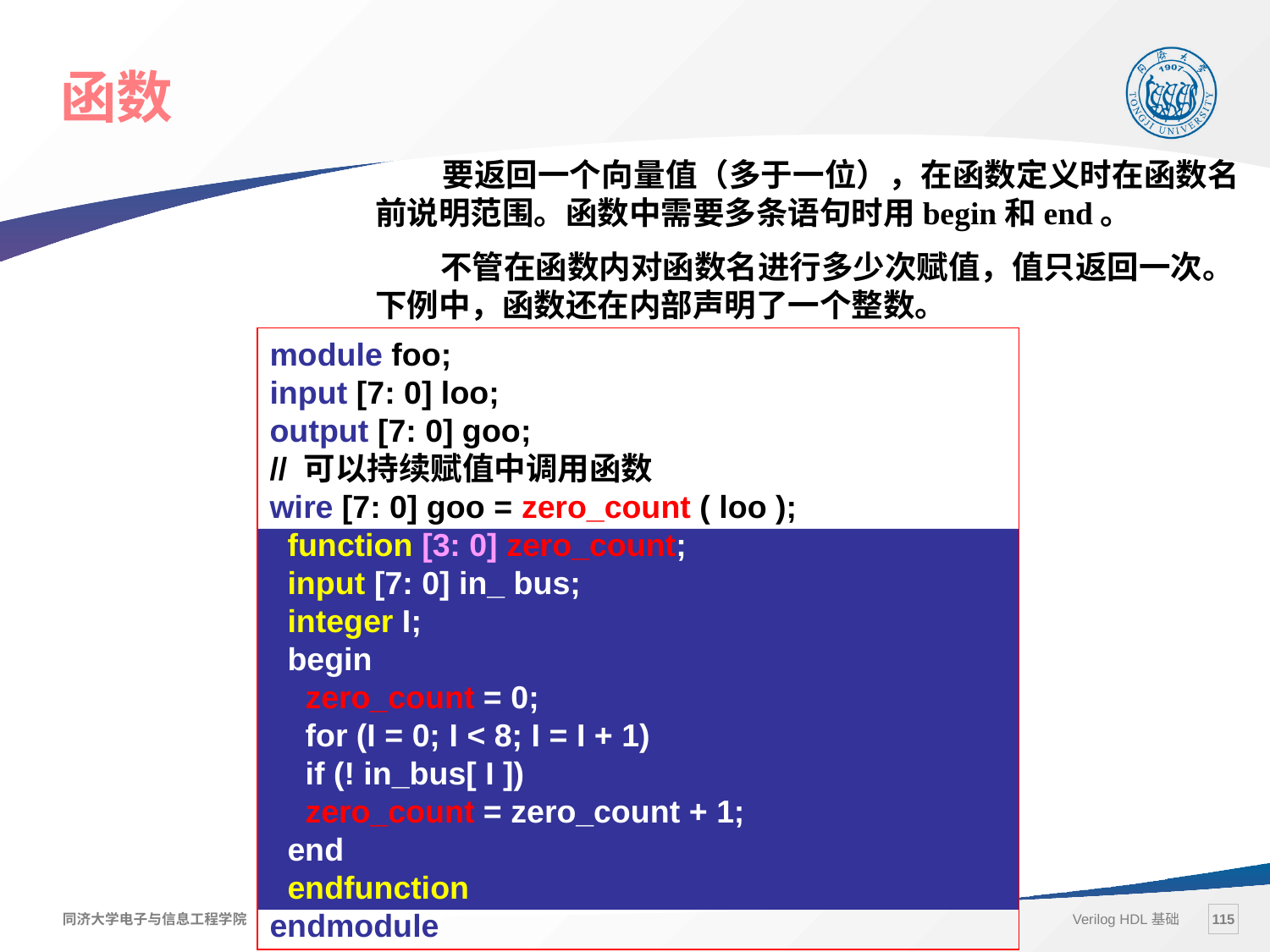

# 函数
        要返回一个向量值（多于一位），在函数定义时在函数名前说明范围。函数中需要多条语句时用begin和end。
        不管在函数内对函数名进行多少次赋值，值只返回一次。下例中，函数还在内部声明了一个整数。
module foo;
input [7: 0] loo;
output [7: 0] goo;
// 可以持续赋值中调用函数
wire [7: 0] goo = zero_count ( loo );
  function [3: 0] zero_count;
  input [7: 0] in_ bus;
  integer I;
  begin
    zero_count = 0;
    for (I = 0; I < 8; I = I + 1)
    if (! in_bus[ I ])
    zero_count = zero_count + 1;
  end
  endfunction
endmodule